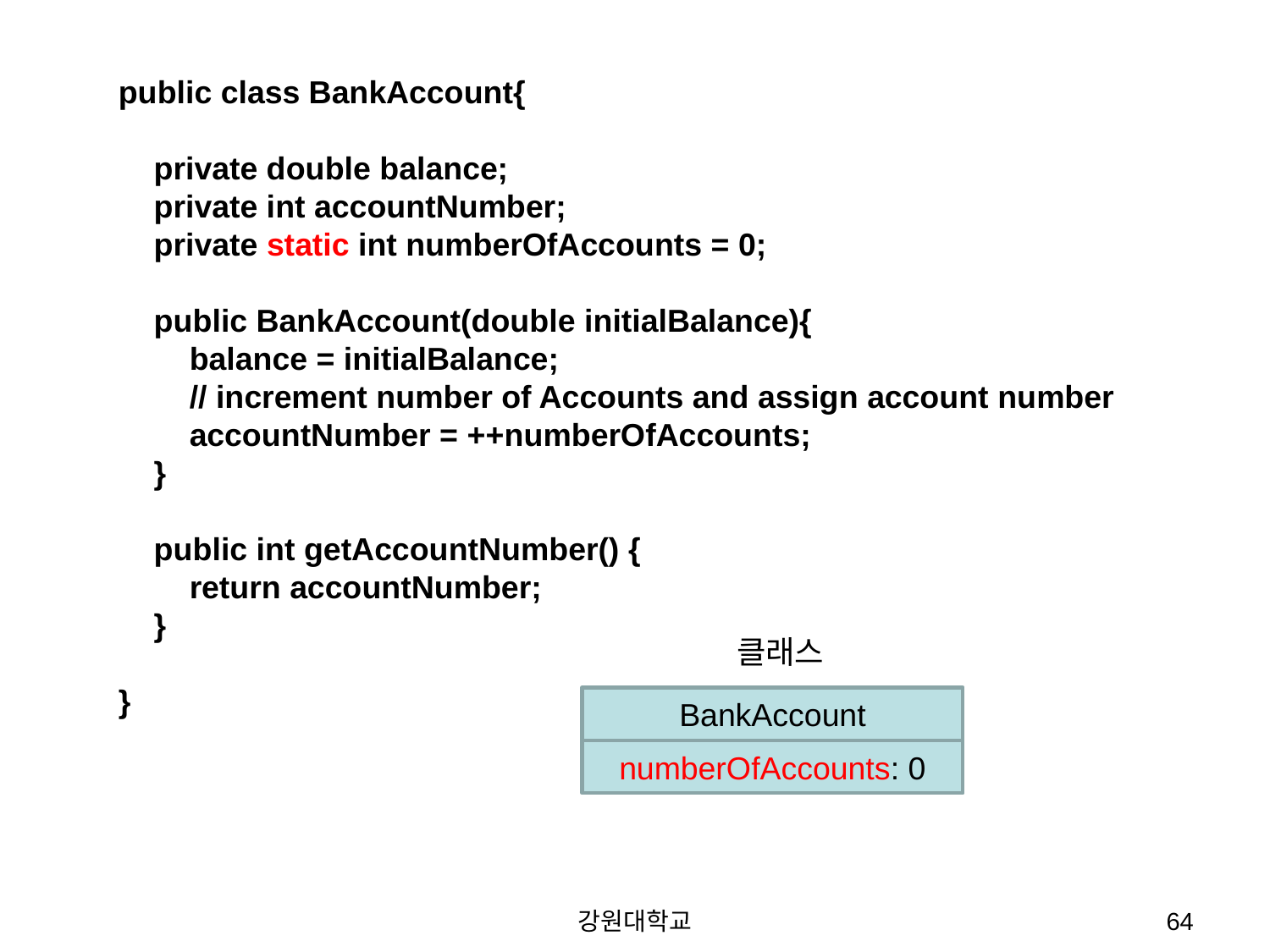

public class BankAccount{

    private double balance;
    private int accountNumber;
    private static int numberOfAccounts = 0;

    public BankAccount(double initialBalance){
        balance = initialBalance;
        // increment number of Accounts and assign account number
        accountNumber = ++numberOfAccounts;
    }

    public int getAccountNumber() {
        return accountNumber;
    }

}
클래스
BankAccount
numberOfAccounts: 0

강원대학교
64